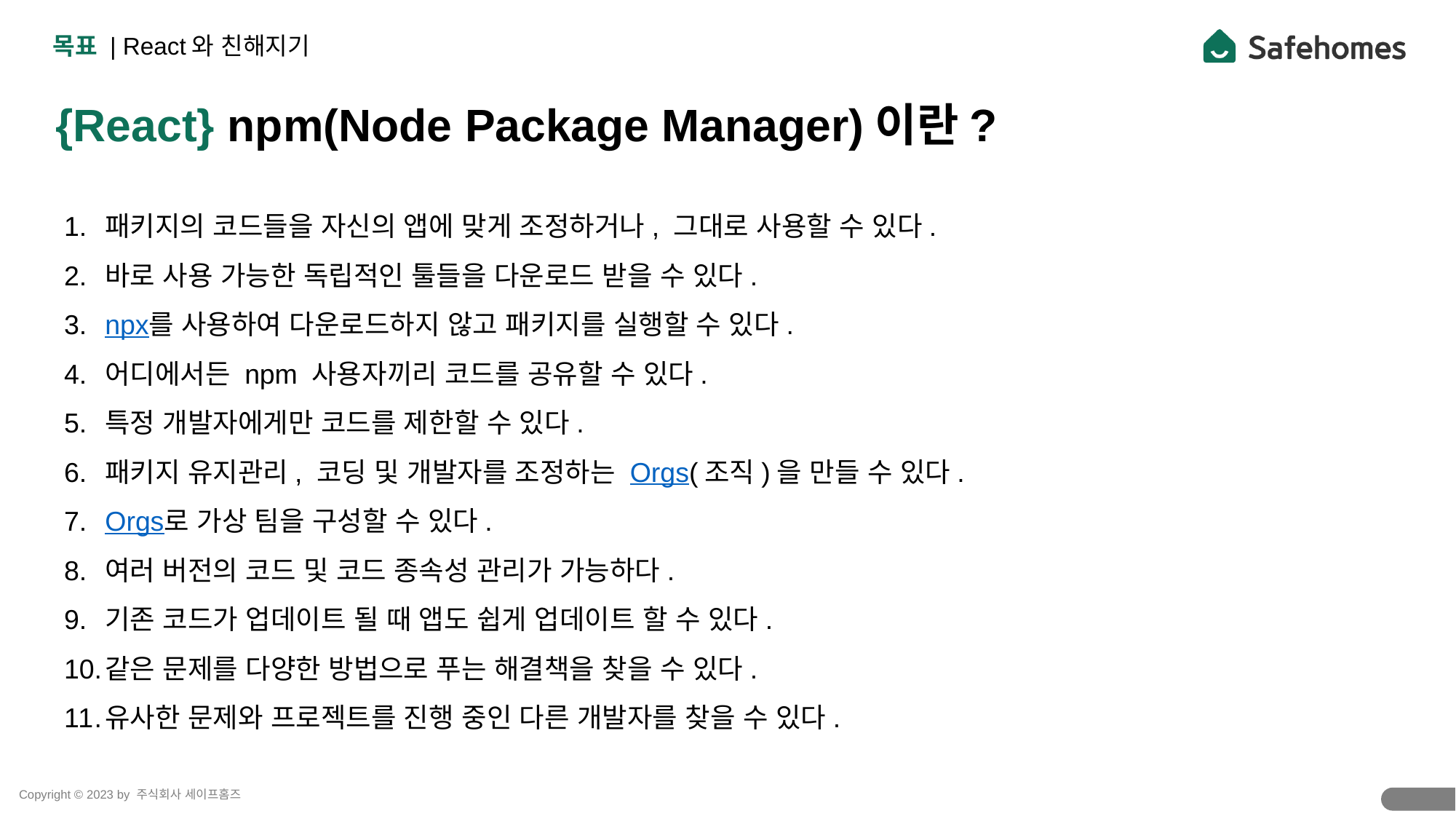

{React} npm(Node Package Manager)이란?
패키지의 코드들을 자신의 앱에 맞게 조정하거나, 그대로 사용할 수 있다.
바로 사용 가능한 독립적인 툴들을 다운로드 받을 수 있다.
npx를 사용하여 다운로드하지 않고 패키지를 실행할 수 있다.
어디에서든 npm 사용자끼리 코드를 공유할 수 있다.
특정 개발자에게만 코드를 제한할 수 있다.
패키지 유지관리, 코딩 및 개발자를 조정하는 Orgs(조직)을 만들 수 있다.
Orgs로 가상 팀을 구성할 수 있다.
여러 버전의 코드 및 코드 종속성 관리가 가능하다.
기존 코드가 업데이트 될 때 앱도 쉽게 업데이트 할 수 있다.
같은 문제를 다양한 방법으로 푸는 해결책을 찾을 수 있다.
유사한 문제와 프로젝트를 진행 중인 다른 개발자를 찾을 수 있다.